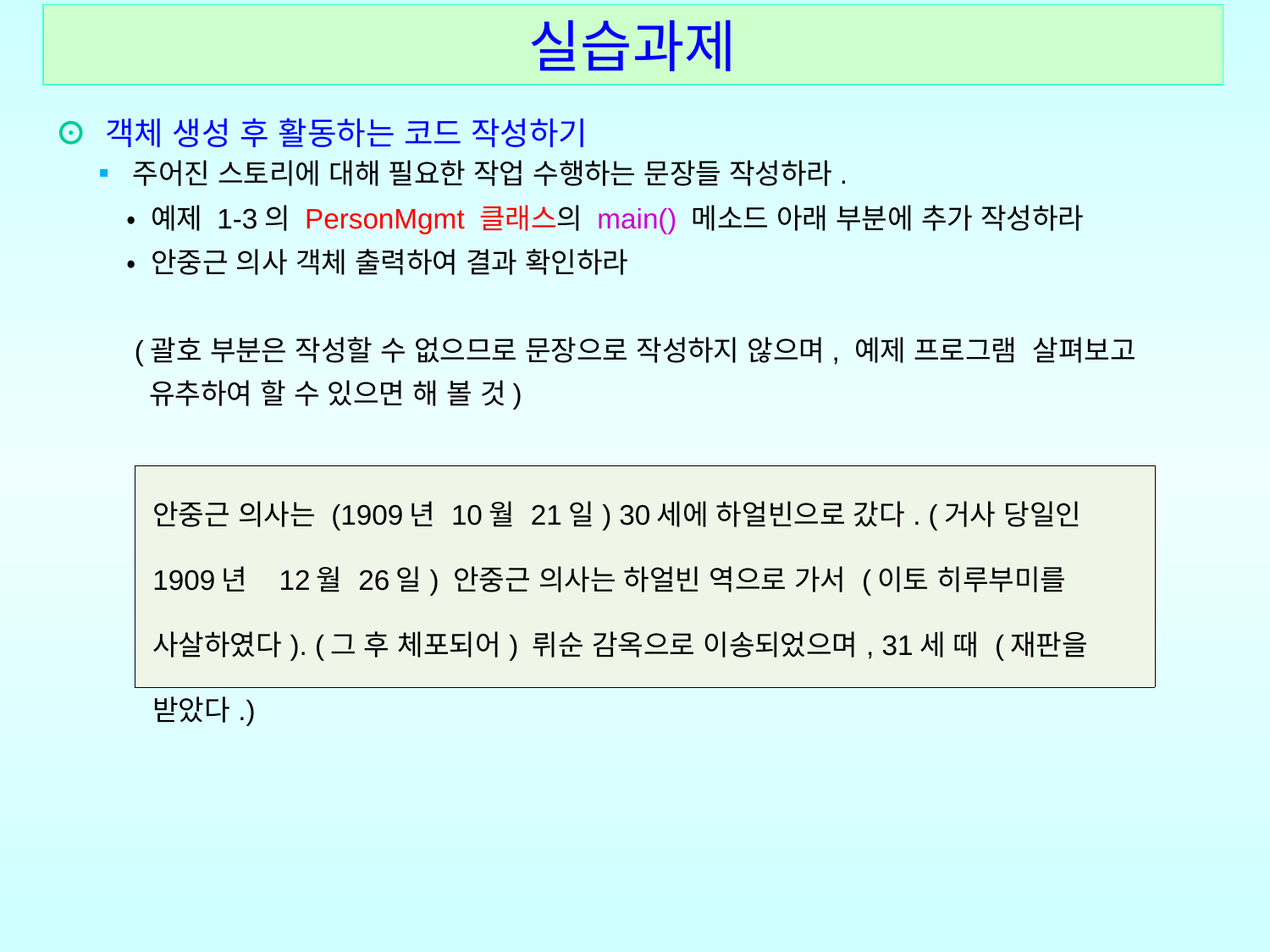

실습과제
⊙ 객체 생성 후 활동하는 코드 작성하기
    ▪ 주어진 스토리에 대해 필요한 작업 수행하는 문장들 작성하라.
    • 예제 1-3의 PersonMgmt 클래스의 main() 메소드 아래 부분에 추가 작성하라
    • 안중근 의사 객체 출력하여 결과 확인하라

     (괄호 부분은 작성할 수 없으므로 문장으로 작성하지 않으며, 예제 프로그램  살펴보고
      유추하여 할 수 있으면 해 볼 것)
| 안중근 의사는 (1909년 10월 21일) 30세에 하얼빈으로 갔다. (거사 당일인 1909년 12월 26일) 안중근 의사는 하얼빈 역으로 가서 (이토 히루부미를 사살하였다). (그 후 체포되어) 뤼순 감옥으로 이송되었으며, 31세 때 (재판을 받았다.) |
| --- |